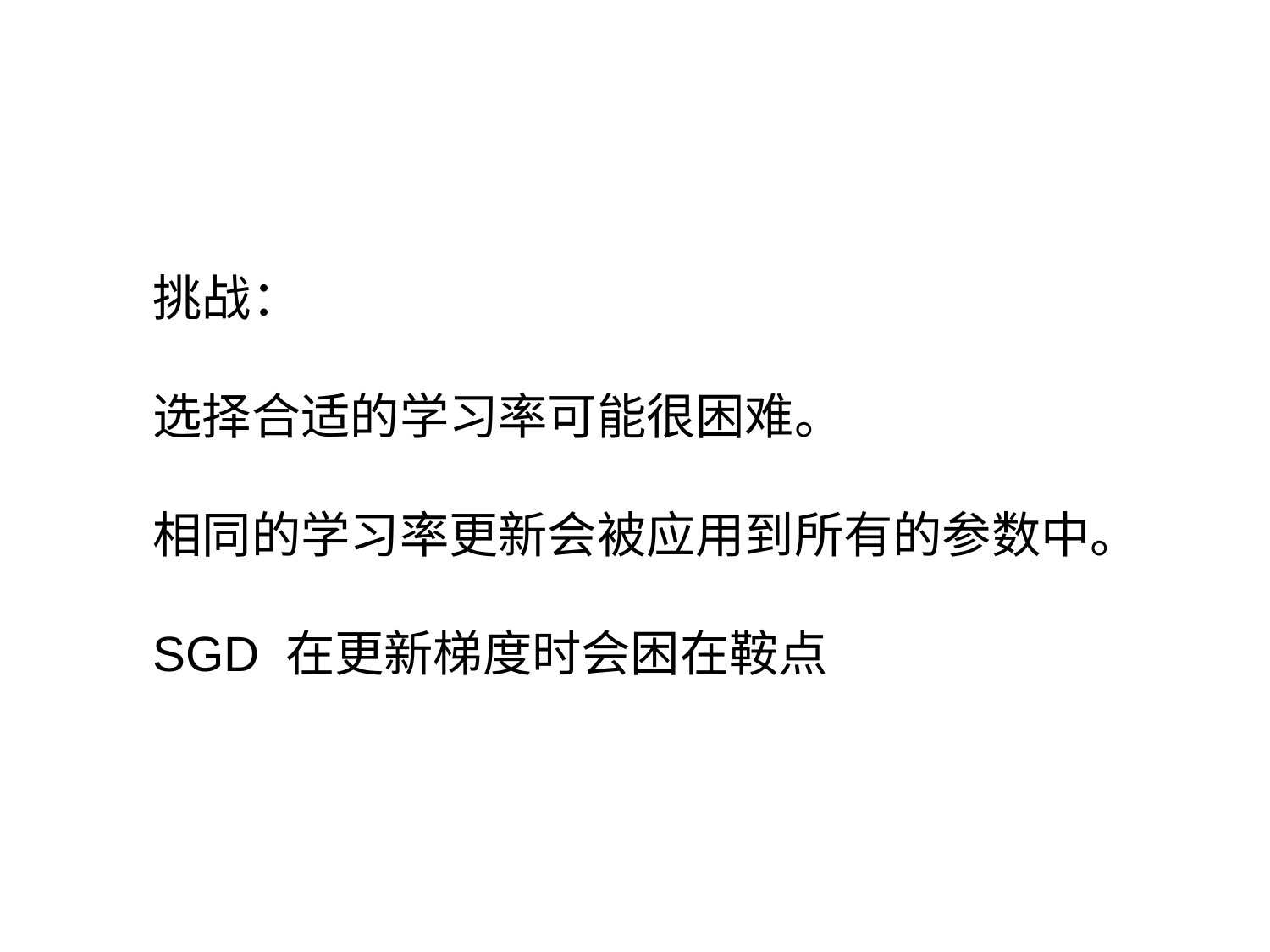

挑战：

选择合适的学习率可能很困难。

相同的学习率更新会被应用到所有的参数中。

SGD 在更新梯度时会困在鞍点